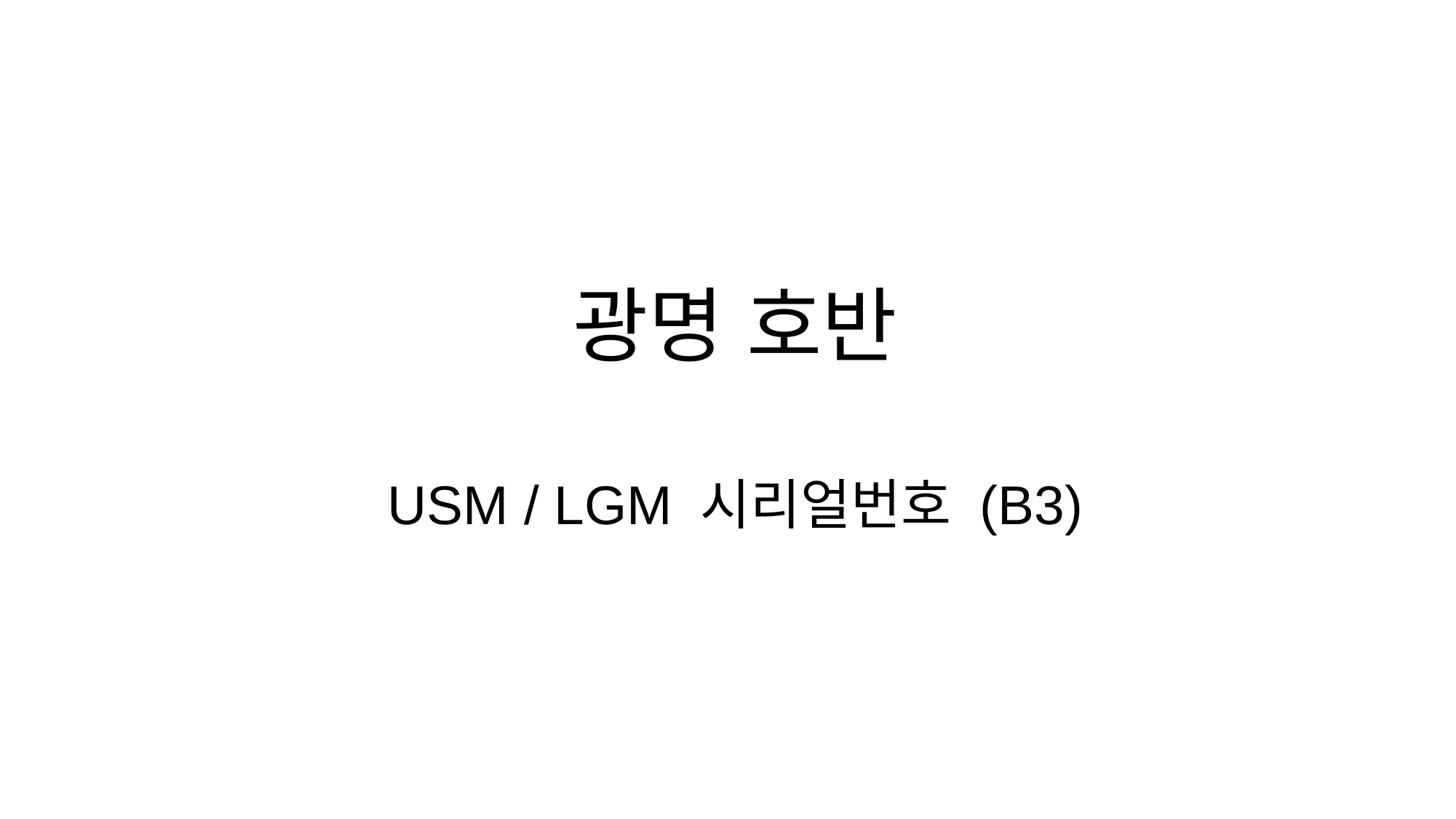

광명 호반

USM / LGM 시리얼번호 (B3)